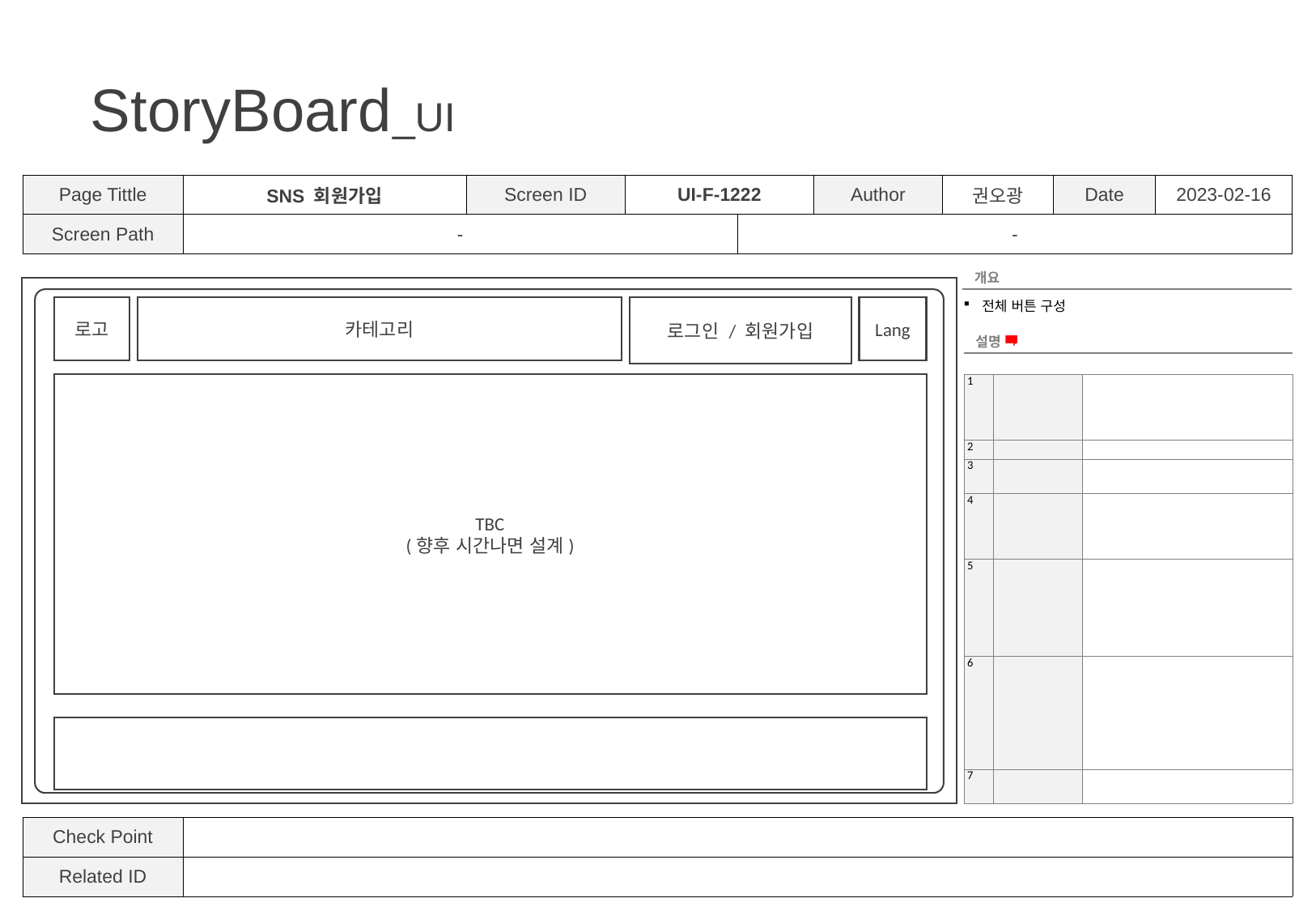

StoryBoard_UI
| Page Tittle | SNS 회원가입 | Screen ID | UI-F-1222 |  | Author | 권오광 | Date | 2023-02-16 |
| --- | --- | --- | --- | --- | --- | --- | --- | --- |
| Screen Path | - |  |  | - |  |  |  |  |
개요

전체 버튼 구성
카테고리
로고
로그인 / 회원가입
Lang
설명

TBC
(향후 시간나면 설계)
| 1 |  |  |
| --- | --- | --- |
| 2 |  |  |
| 3 |  |  |
| 4 |  |  |
| 5 |  |  |
| 6 |  |  |
| 7 |  |  |
로고
| Check Point |  |
| --- | --- |
| Related ID |  |